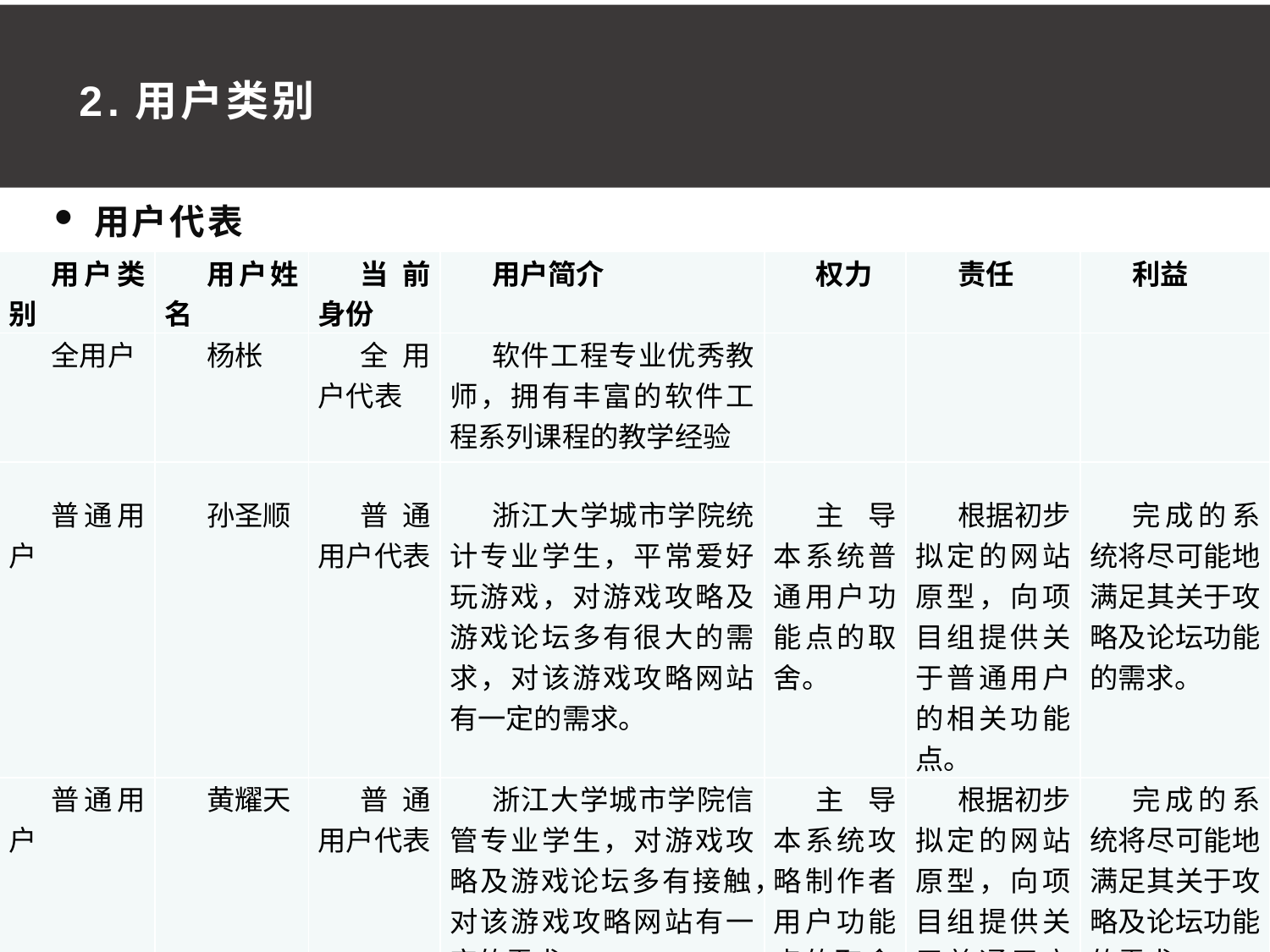

2.用户类别
用户代表
| 用户类别 | 用户姓名 | 当前身份 | 用户简介 | 权力 | 责任 | 利益 |
| --- | --- | --- | --- | --- | --- | --- |
| 全用户 | 杨枨 | 全用户代表 | 软件工程专业优秀教师，拥有丰富的软件工程系列课程的教学经验 |  |  |  |
| 普通用户 | 孙圣顺 | 普通用户代表 | 浙江大学城市学院统计专业学生，平常爱好玩游戏，对游戏攻略及游戏论坛多有很大的需求，对该游戏攻略网站有一定的需求。 | 主导本系统普通用户功能点的取舍。 | 根据初步拟定的网站原型，向项目组提供关于普通用户的相关功能点。 | 完成的系统将尽可能地满足其关于攻略及论坛功能的需求。 |
| 普通用户 | 黄耀天 | 普通用户代表 | 浙江大学城市学院信管专业学生，对游戏攻略及游戏论坛多有接触，对该游戏攻略网站有一定的需求。 | 主导本系统攻略制作者用户功能点的取舍。 | 根据初步拟定的网站原型，向项目组提供关于普通用户的相关功能点。 | 完成的系统将尽可能地满足其关于攻略及论坛功能的需求。 |